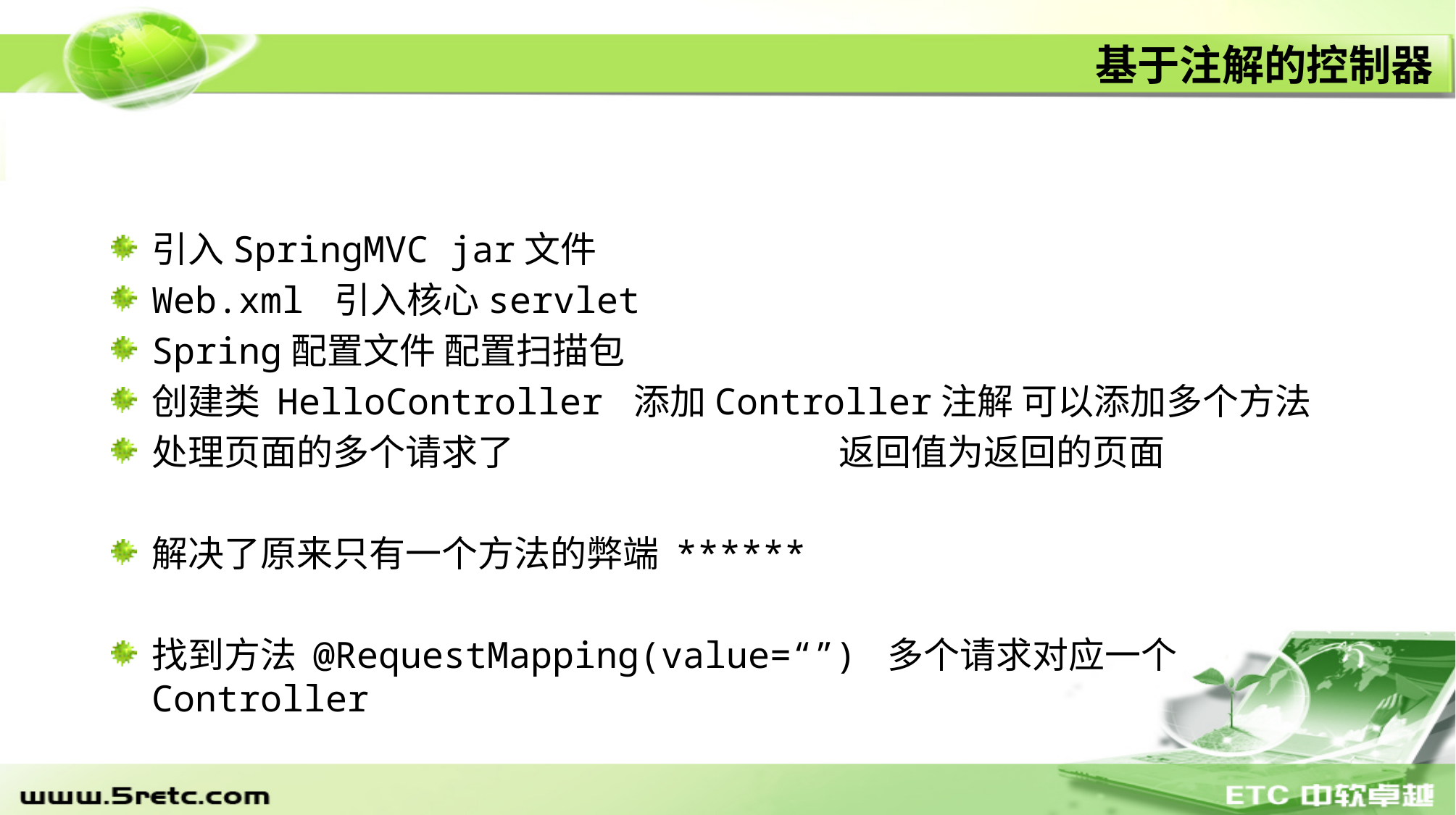

# 基于注解的控制器
引入SpringMVC jar文件
Web.xml 引入核心servlet
Spring配置文件 配置扫描包
创建类 HelloController 添加Controller注解 可以添加多个方法
处理页面的多个请求了                                        返回值为返回的页面

解决了原来只有一个方法的弊端 ******

找到方法 @RequestMapping(value=“”) 多个请求对应一个Controller